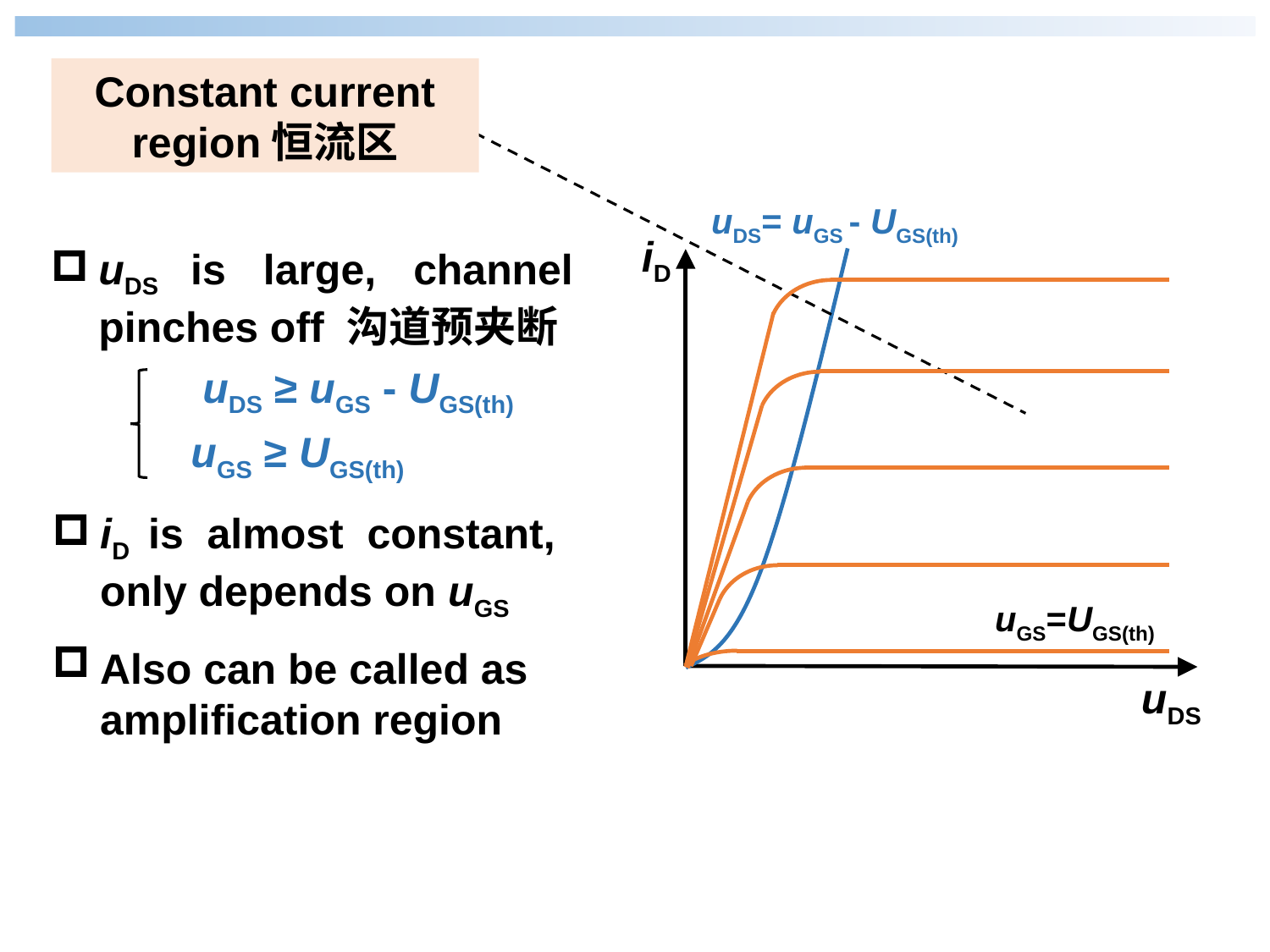

Constant current region恒流区
uDS= uGS - UGS(th)
iD
uDS

uGS=UGS(th)

uDS is large, channel pinches off 沟道预夹断
uDS ≥ uGS - UGS(th)

uGS ≥ UGS(th)
iD is almost constant, only depends on uGS
Also can be called as amplification region